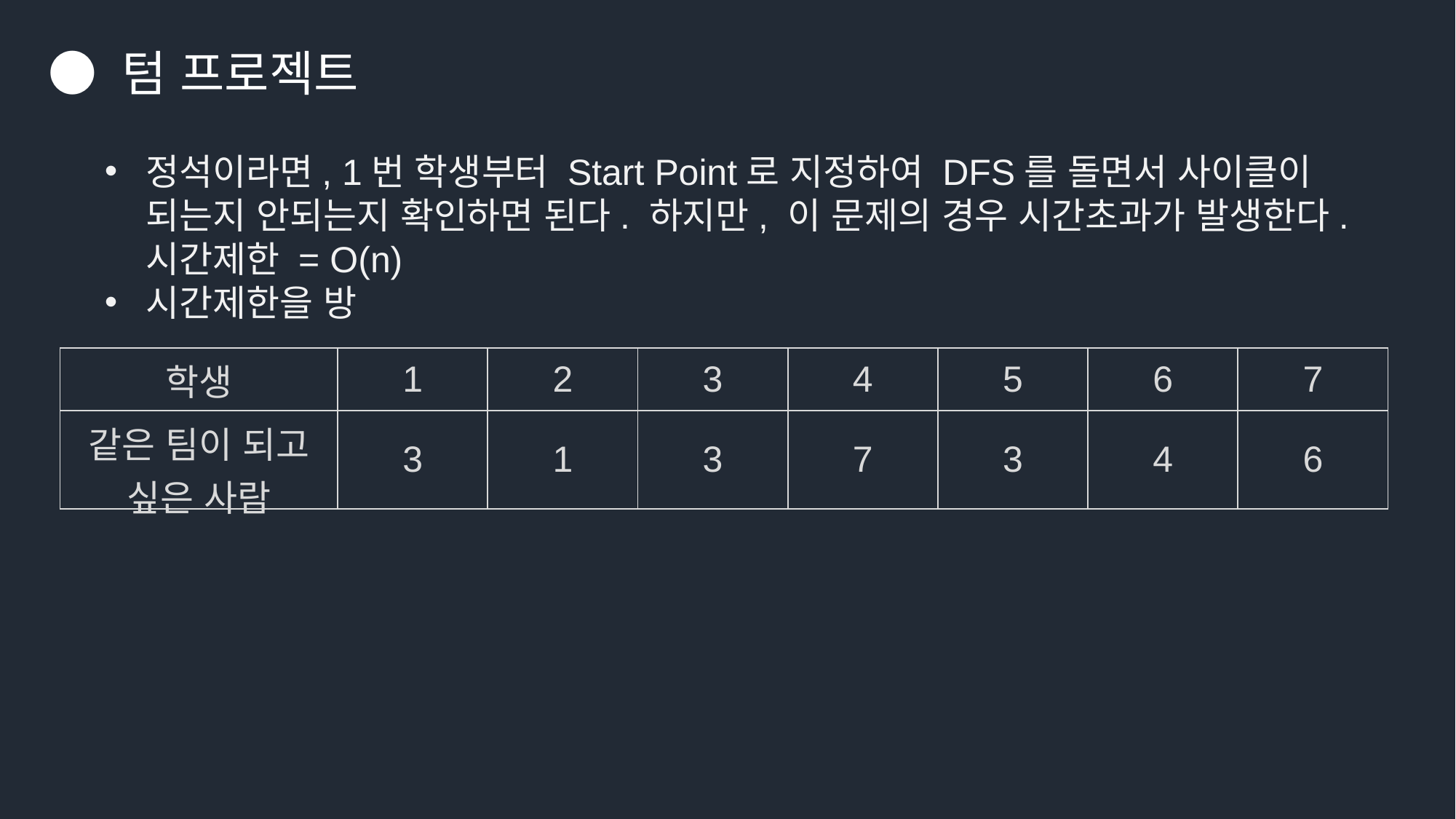

● 텀 프로젝트
정석이라면, 1번 학생부터 Start Point로 지정하여 DFS를 돌면서 사이클이 되는지 안되는지 확인하면 된다. 하지만, 이 문제의 경우 시간초과가 발생한다. 시간제한 = O(n)
시간제한을 방
| 학생 | 1 | 2 | 3 | 4 | 5 | 6 | 7 |
| --- | --- | --- | --- | --- | --- | --- | --- |
| 같은 팀이 되고 싶은 사람 | 3 | 1 | 3 | 7 | 3 | 4 | 6 |